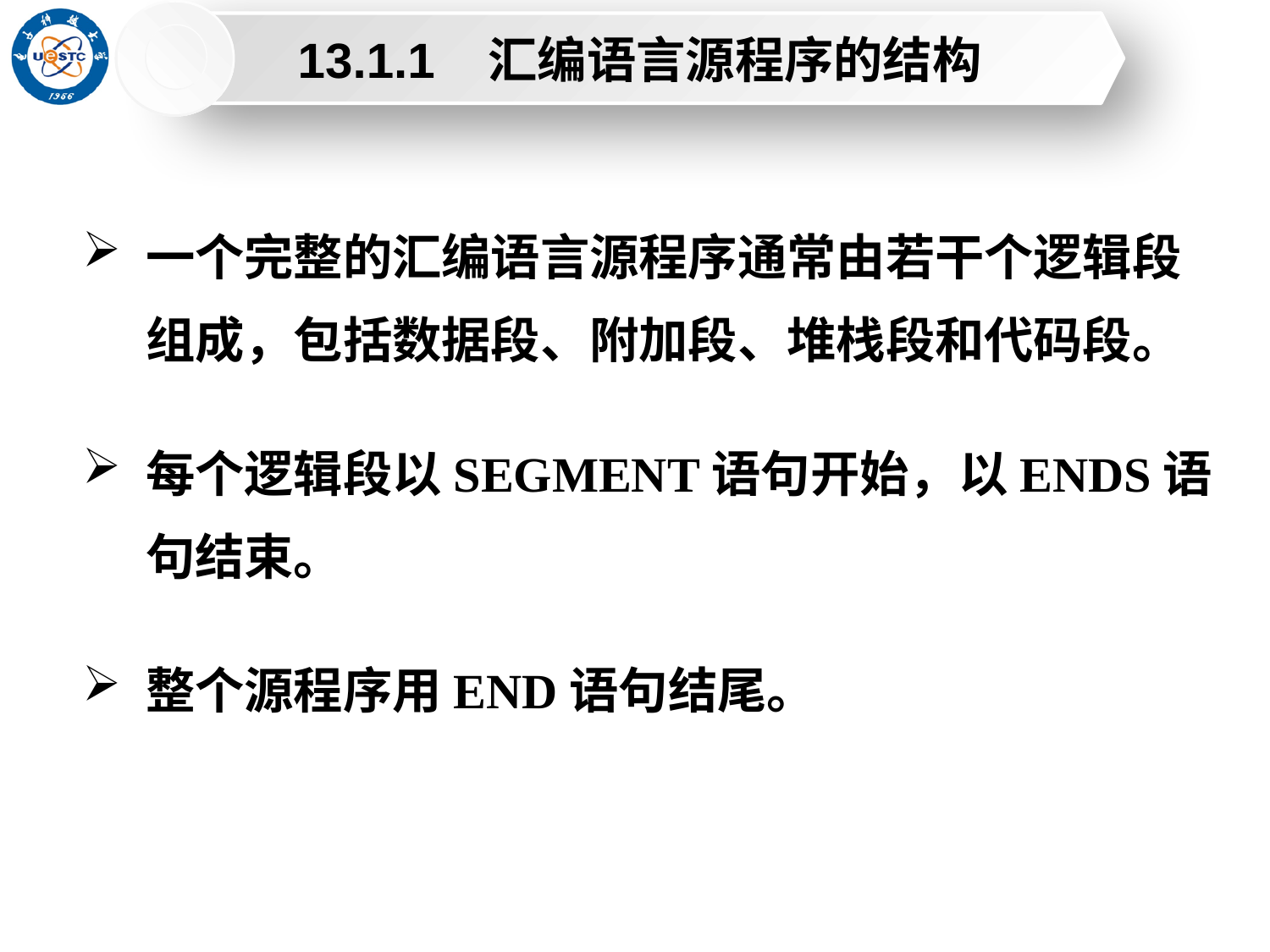

13.1.1   汇编语言源程序的结构

一个完整的汇编语言源程序通常由若干个逻辑段组成，包括数据段、附加段、堆栈段和代码段。
每个逻辑段以SEGMENT语句开始，以ENDS语句结束。
整个源程序用END语句结尾。